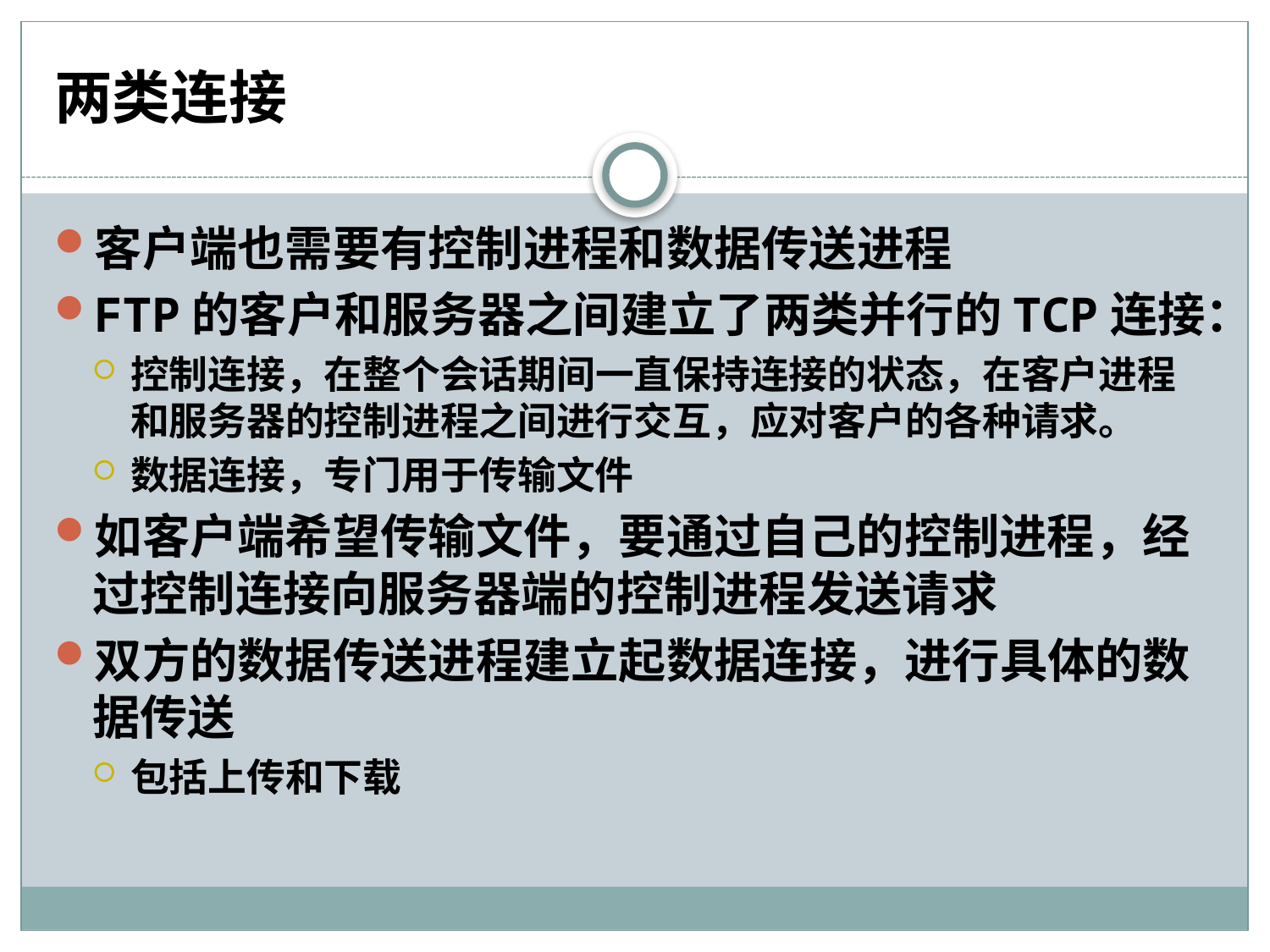

# 两类连接
客户端也需要有控制进程和数据传送进程
FTP的客户和服务器之间建立了两类并行的TCP连接：
控制连接，在整个会话期间一直保持连接的状态，在客户进程和服务器的控制进程之间进行交互，应对客户的各种请求。
数据连接，专门用于传输文件
如客户端希望传输文件，要通过自己的控制进程，经过控制连接向服务器端的控制进程发送请求
双方的数据传送进程建立起数据连接，进行具体的数据传送
包括上传和下载